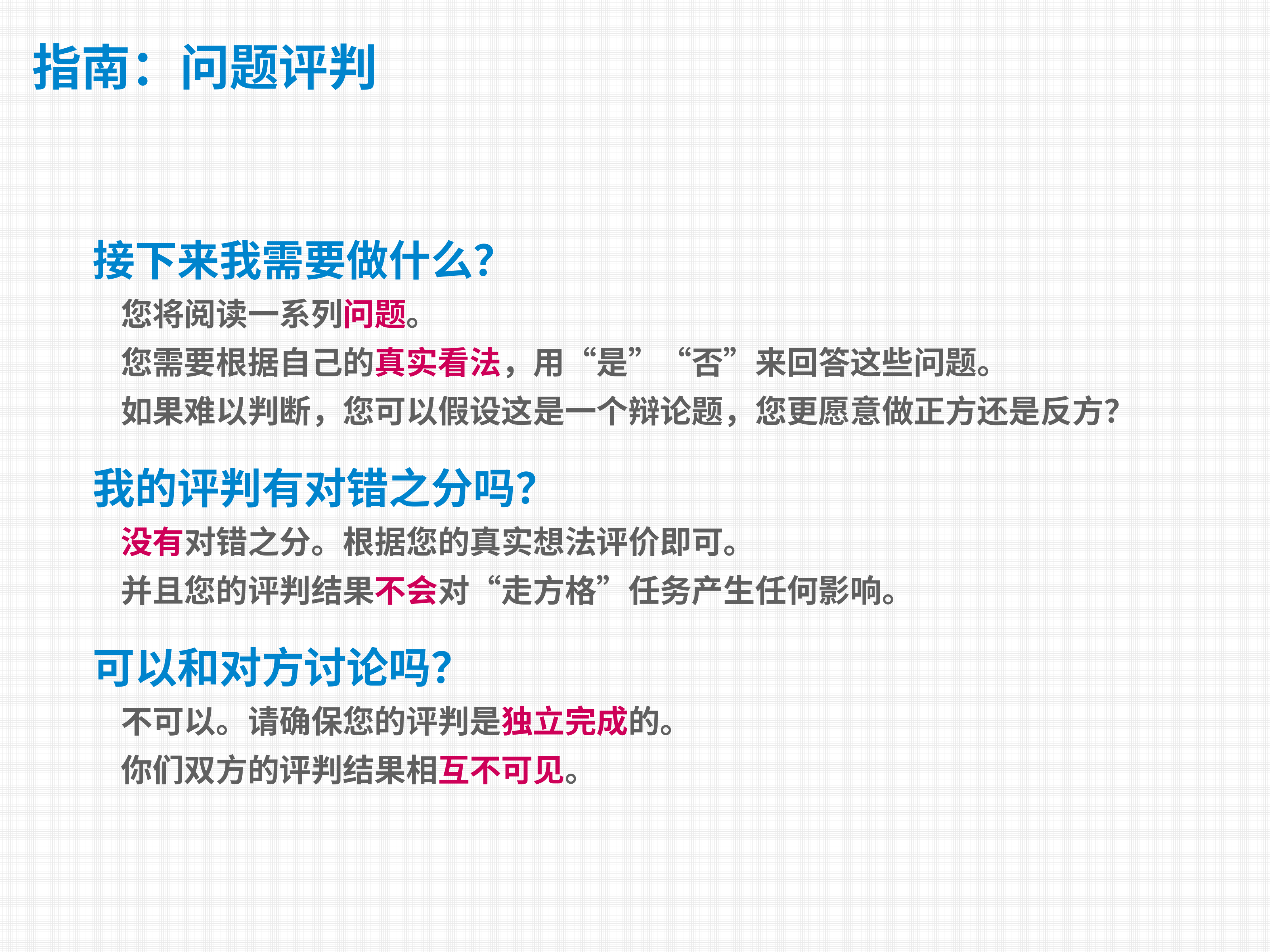

# 指南：问题评判
接下来我需要做什么？
您将阅读一系列问题。
您需要根据自己的真实看法，用“是”“否”来回答这些问题。
如果难以判断，您可以假设这是一个辩论题，您更愿意做正方还是反方？
我的评判有对错之分吗？
没有对错之分。根据您的真实想法评价即可。
并且您的评判结果不会对“走方格”任务产生任何影响。
可以和对方讨论吗？
不可以。请确保您的评判是独立完成的。
你们双方的评判结果相互不可见。